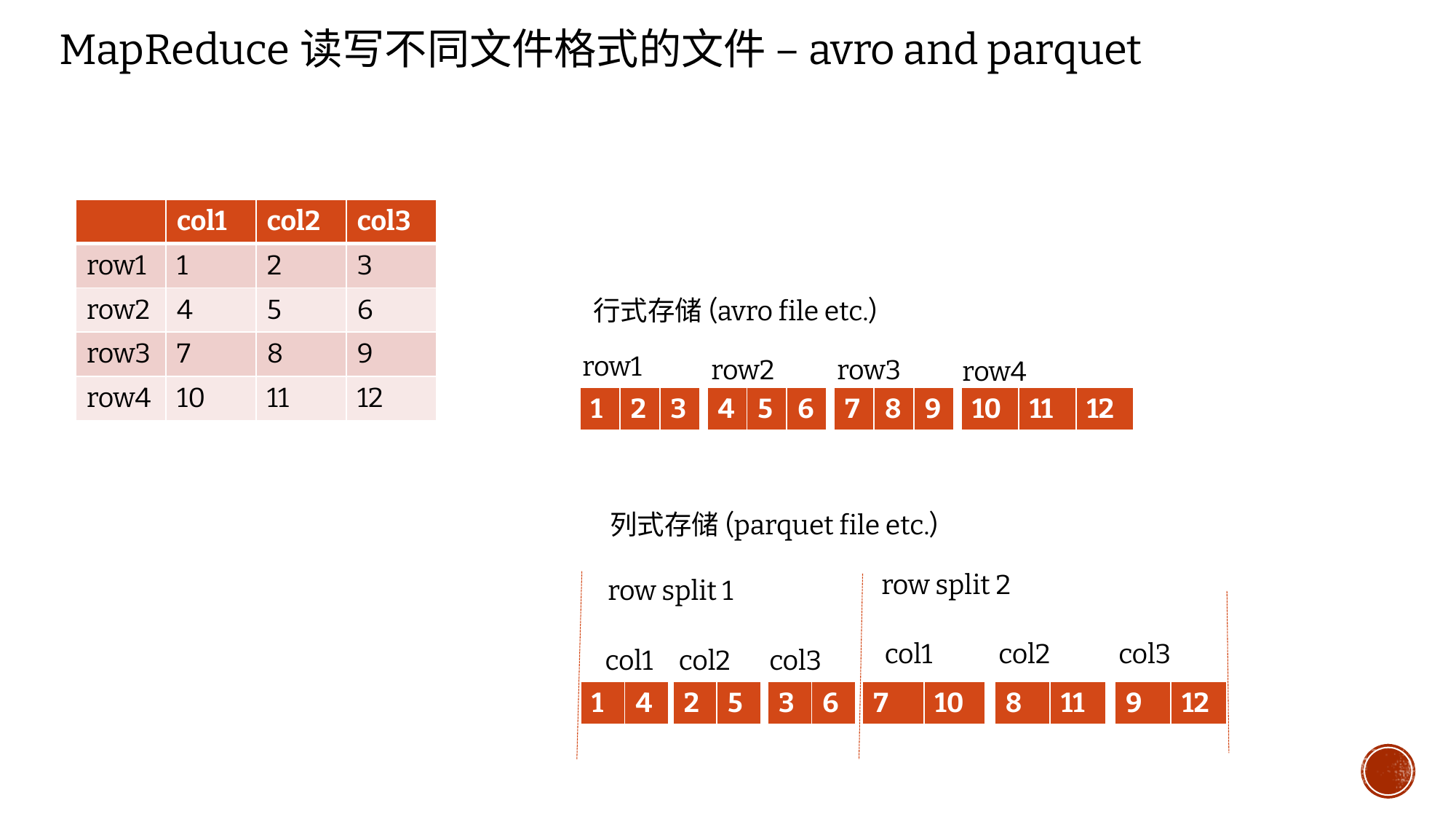

MapReduce读写不同文件格式的文件 –avro and parquet
|  | col1 | col2 | col3 |
| --- | --- | --- | --- |
| row1 | 1 | 2 | 3 |
| row2 | 4 | 5 | 6 |
| row3 | 7 | 8 | 9 |
| row4 | 10 | 11 | 12 |
行式存储(avro file etc.)
row1
row2
row3
row4
| 1 | 2 | 3 |
| --- | --- | --- |
| 4 | 5 | 6 |
| --- | --- | --- |
| 7 | 8 | 9 |
| --- | --- | --- |
| 10 | 11 | 12 |
| --- | --- | --- |
列式存储(parquet file etc.)
row split 2
row split 1
col1
col2
col3
col2
col3
col1
| 1 | 4 |
| --- | --- |
| 2 | 5 |
| --- | --- |
| 3 | 6 |
| --- | --- |
| 7 | 10 |
| --- | --- |
| 8 | 11 |
| --- | --- |
| 9 | 12 |
| --- | --- |